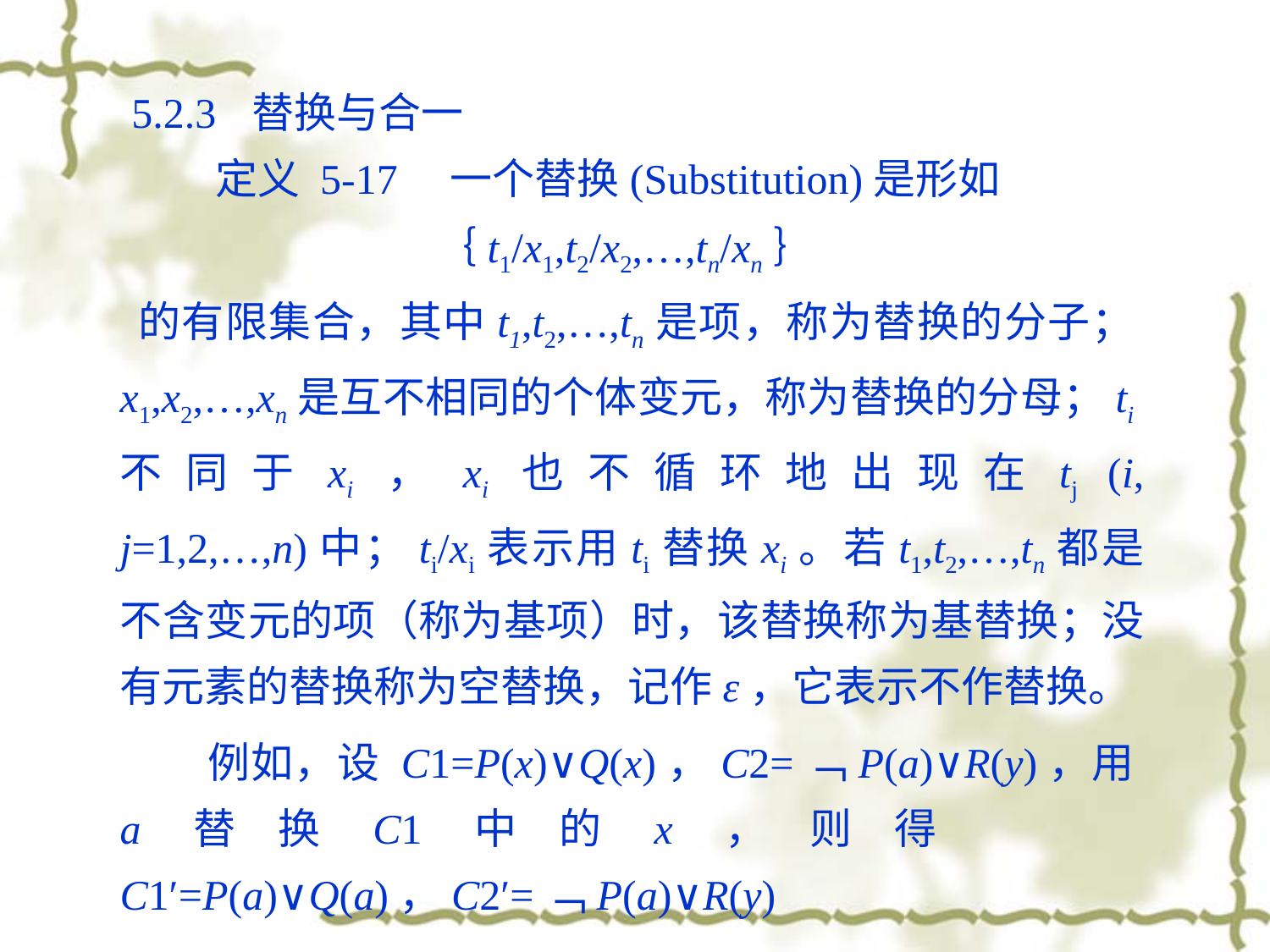

5.2.3 替换与合一
              定义 5-17    一个替换(Substitution)是形如
                                     ｛t1/x1,t2/x2,…,tn/xn｝
     的有限集合，其中t1,t2,…,tn是项，称为替换的分子；x1,x2,…,xn是互不相同的个体变元，称为替换的分母；ti不同于xi，xi也不循环地出现在tj (i, j=1,2,…,n)中；ti/xi表示用ti替换xi。若t1,t2,…,tn都是不含变元的项（称为基项）时，该替换称为基替换；没有元素的替换称为空替换，记作ε，它表示不作替换。
            例如，设 C1=P(x)∨Q(x)，C2=﹁P(a)∨R(y)，用a替换C1中的x，则得     C1′=P(a)∨Q(a)，C2′=﹁P(a)∨R(y)